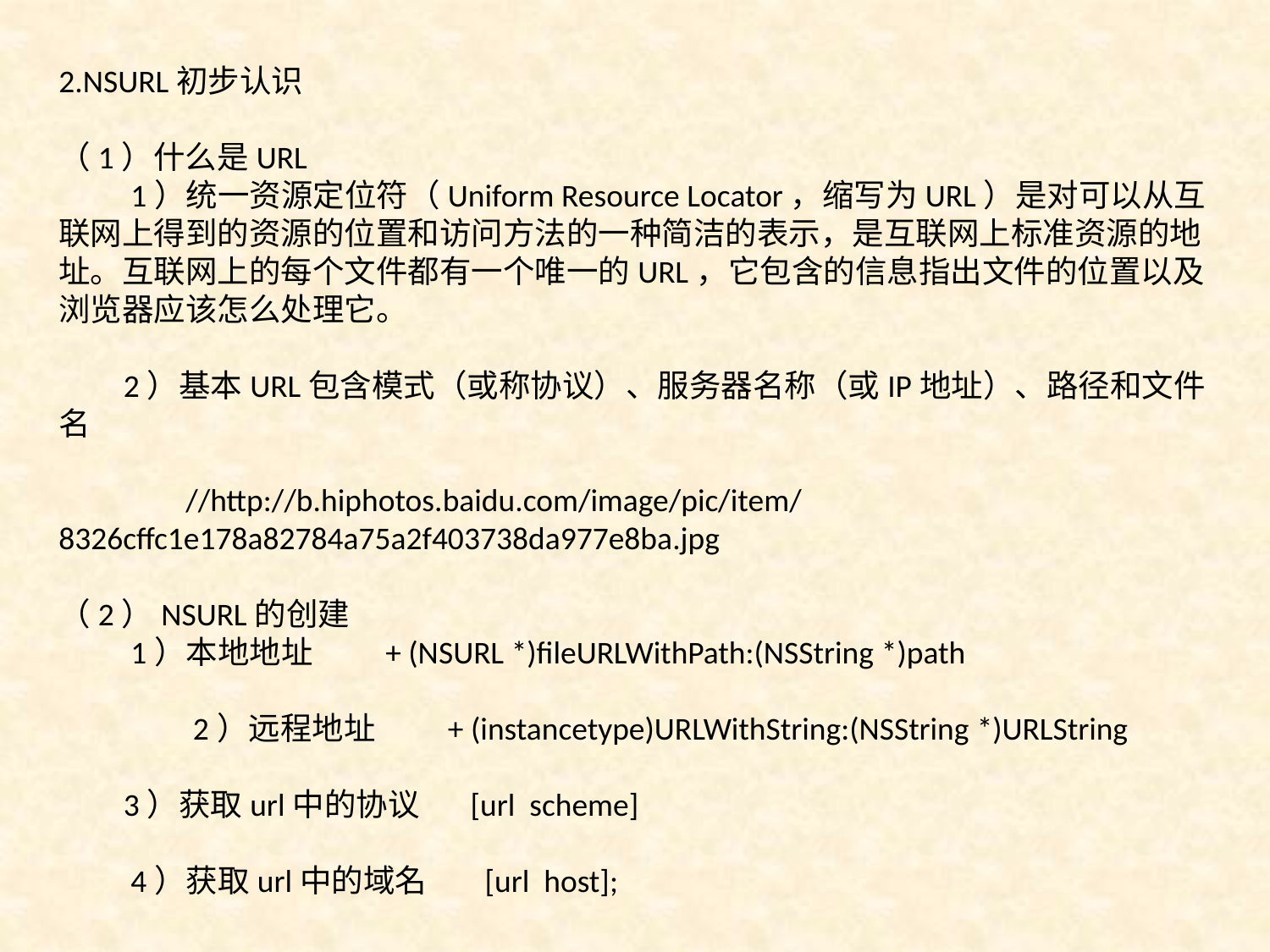

2.NSURL初步认识

（1）什么是URL
          1）统一资源定位符（Uniform Resource Locator，缩写为URL）是对可以从互联网上得到的资源的位置和访问方法的一种简洁的表示，是互联网上标准资源的地址。互联网上的每个文件都有一个唯一的URL，它包含的信息指出文件的位置以及浏览器应该怎么处理它。

         2）基本URL包含模式（或称协议）、服务器名称（或IP地址）、路径和文件名

	//http://b.hiphotos.baidu.com/image/pic/item/8326cffc1e178a82784a75a2f403738da977e8ba.jpg

（2）NSURL的创建
          1）本地地址         + (NSURL *)fileURLWithPath:(NSString *)path

	 2）远程地址         + (instancetype)URLWithString:(NSString *)URLString

         3）获取url中的协议      [url  scheme]

          4）获取url中的域名       [url  host];